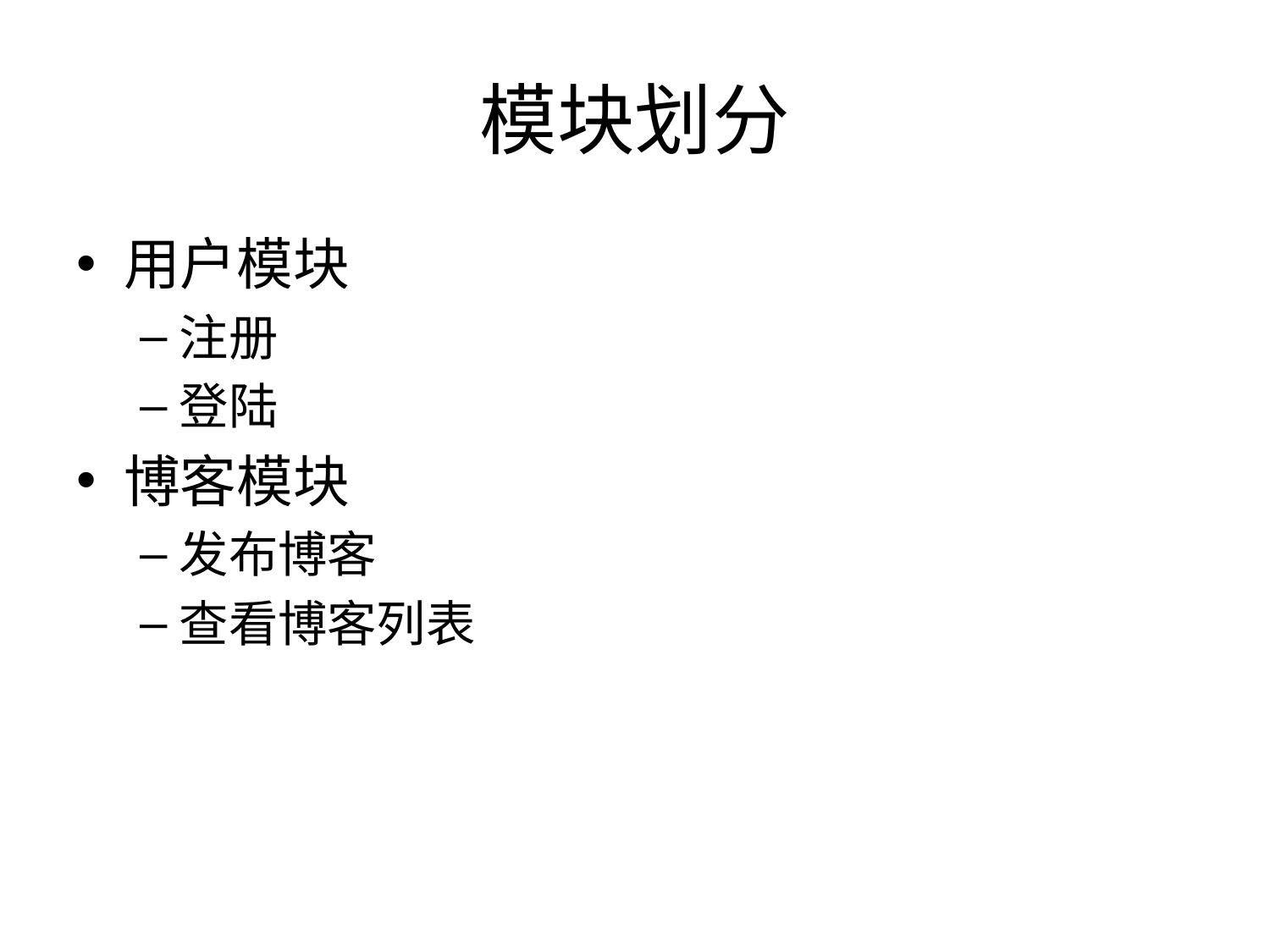

# 模块划分
用户模块
注册
登陆
博客模块
发布博客
查看博客列表